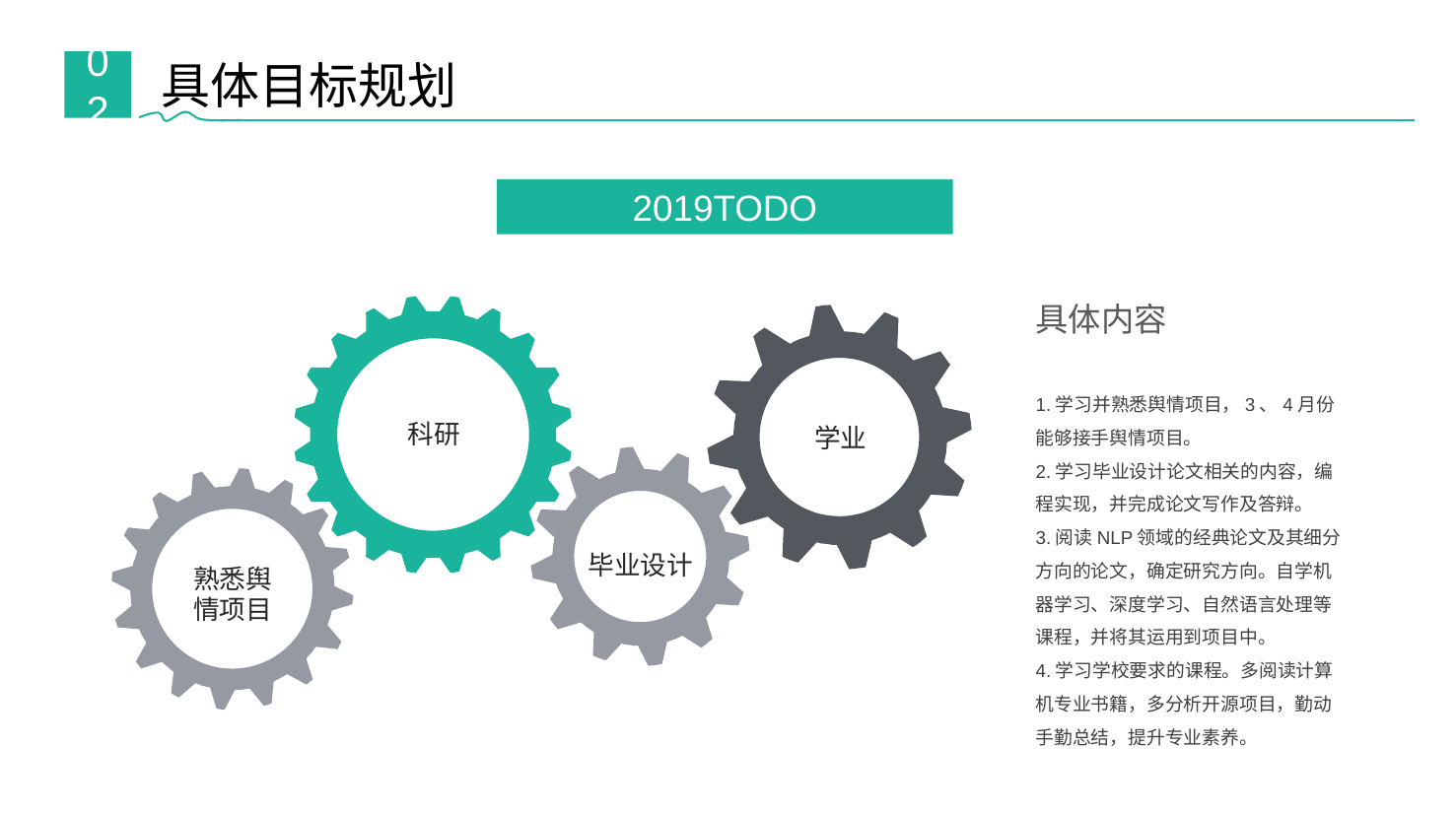

具体目标规划
02

2019TODO
具体内容

1.学习并熟悉舆情项目，3、4月份能够接手舆情项目。
2.学习毕业设计论文相关的内容，编程实现，并完成论文写作及答辩。
3.阅读NLP领域的经典论文及其细分方向的论文，确定研究方向。自学机器学习、深度学习、自然语言处理等课程，并将其运用到项目中。
4.学习学校要求的课程。多阅读计算机专业书籍，多分析开源项目，勤动手勤总结，提升专业素养。

科研
学业

毕业设计
熟悉舆
情项目